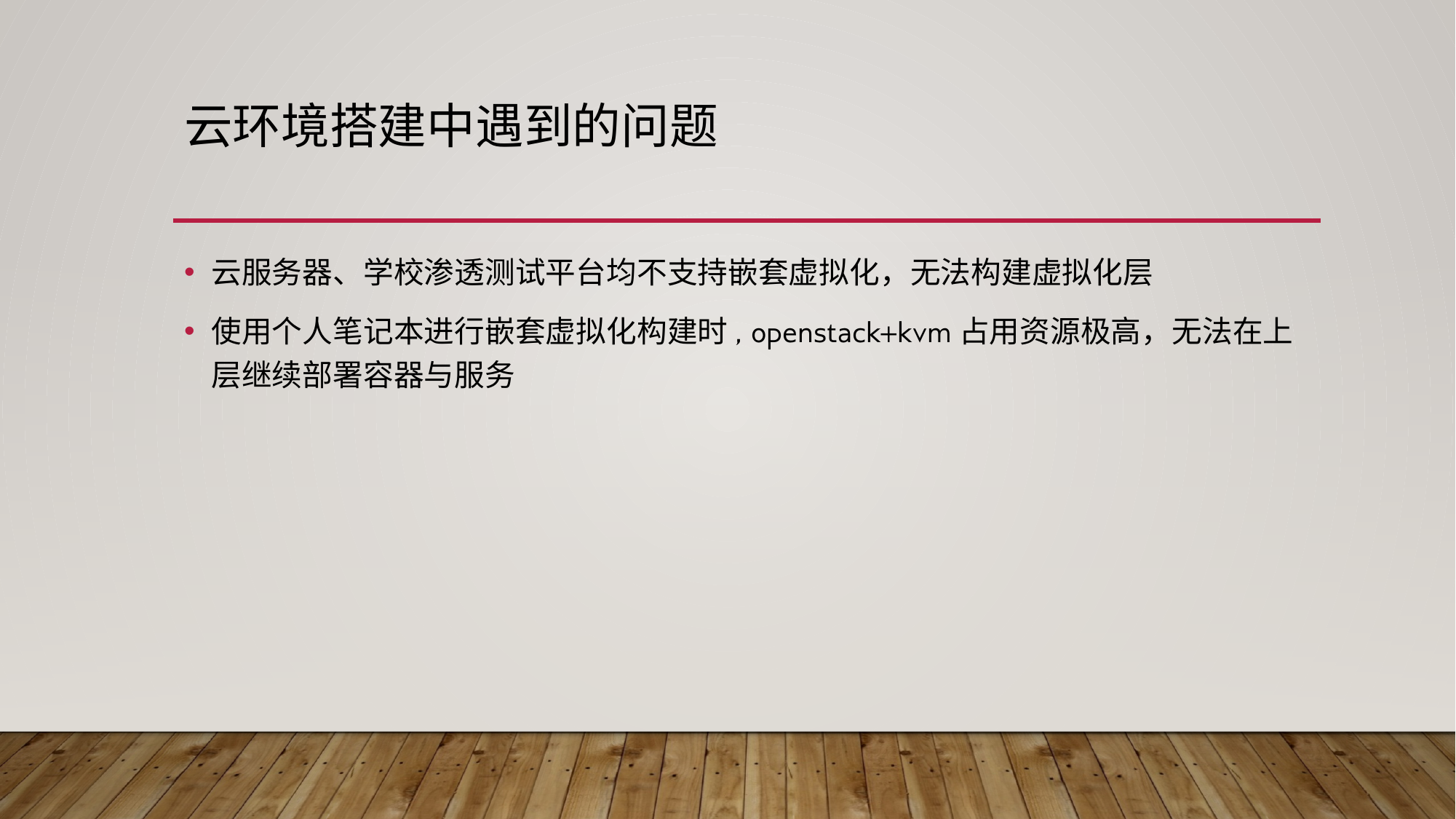

# 云环境搭建中遇到的问题
云服务器、学校渗透测试平台均不支持嵌套虚拟化，无法构建虚拟化层
使用个人笔记本进行嵌套虚拟化构建时, openstack+kvm占用资源极高，无法在上层继续部署容器与服务